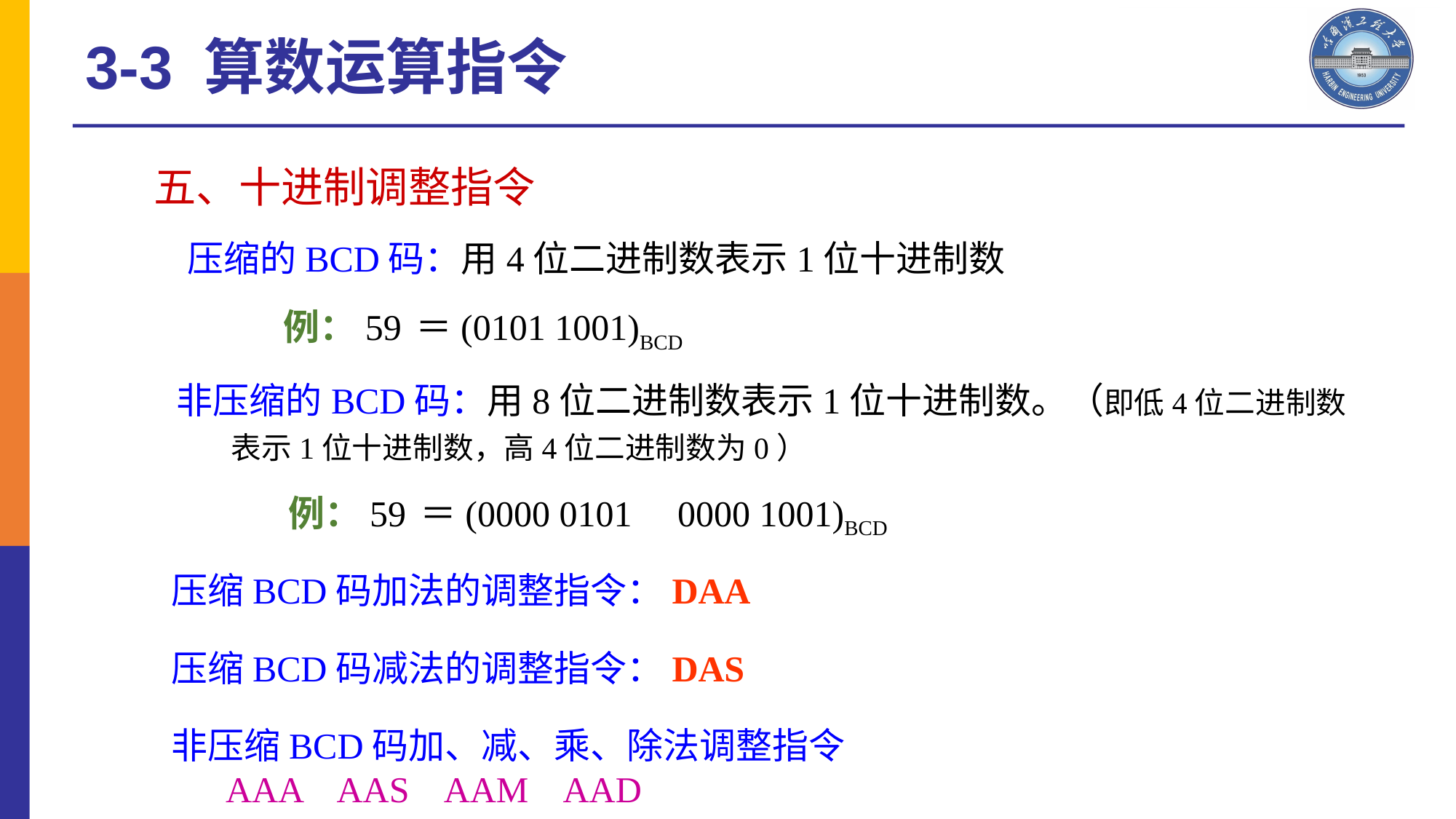

3-3 算数运算指令
五、十进制调整指令
   压缩的BCD码：用4位二进制数表示1位十进制数
            例：59 ＝(0101 1001)BCD
非压缩的BCD码：用8位二进制数表示1位十进制数。（即低4位二进制数表示1位十进制数，高4位二进制数为0）
       例：59 ＝(0000 0101     0000 1001)BCD
压缩BCD码加法的调整指令：DAA
压缩BCD码减法的调整指令：DAS
非压缩BCD码加、减、乘、除法调整指令
AAA    AAS    AAM    AAD